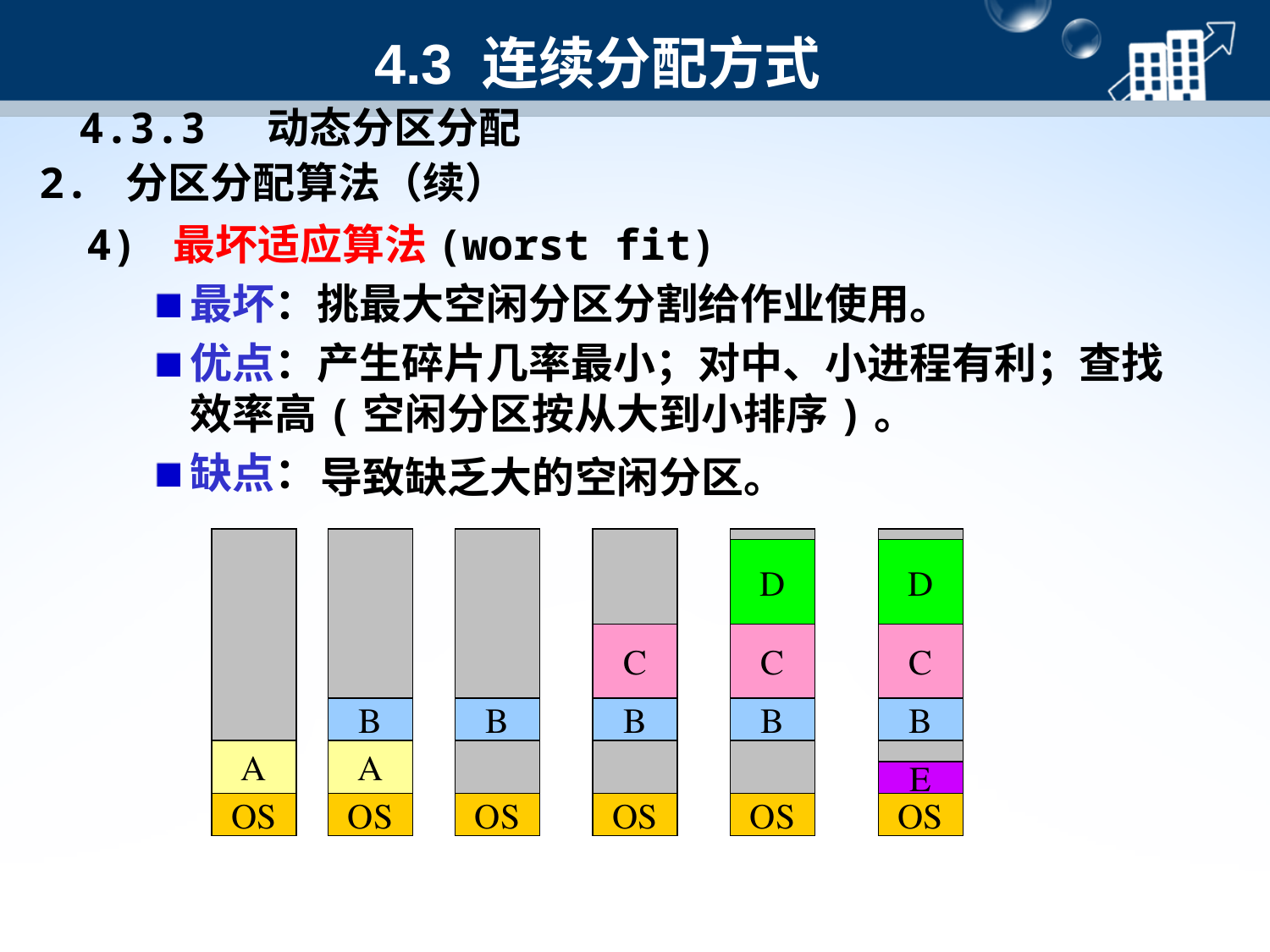

4.3 连续分配方式
4.3.3  动态分区分配
2. 分区分配算法（续）
4) 最坏适应算法(worst fit)
最坏：挑最大空闲分区分割给作业使用。
优点：产生碎片几率最小；对中、小进程有利；查找效率高(空闲分区按从大到小排序)。
缺点：
导致缺乏大的空闲分区。

D
C
B
D
C
B
E
C
B
B
A
B
A
OS
OS
OS
OS
OS
OS